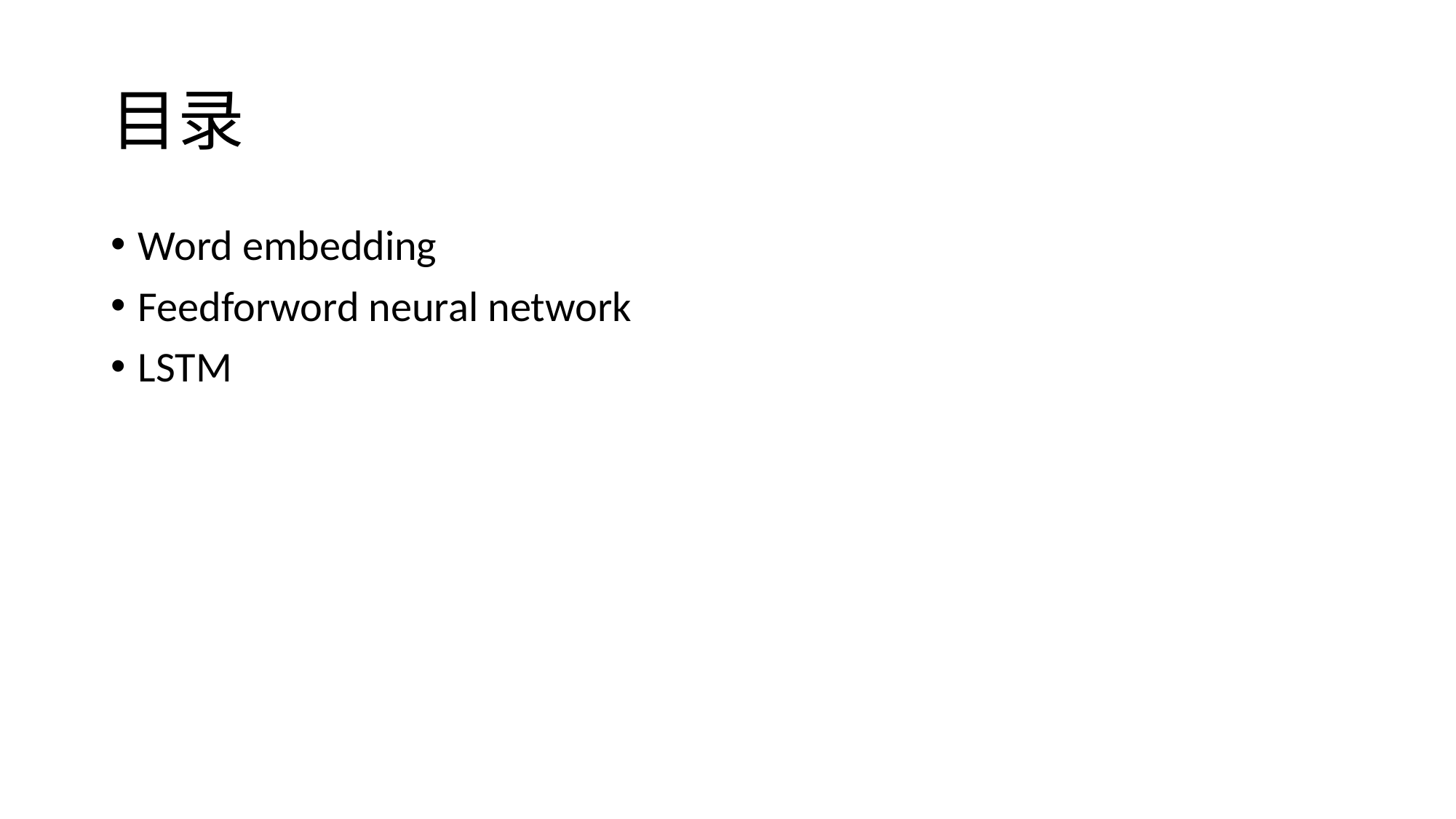

# 目录
Word embedding
Feedforword neural network
LSTM